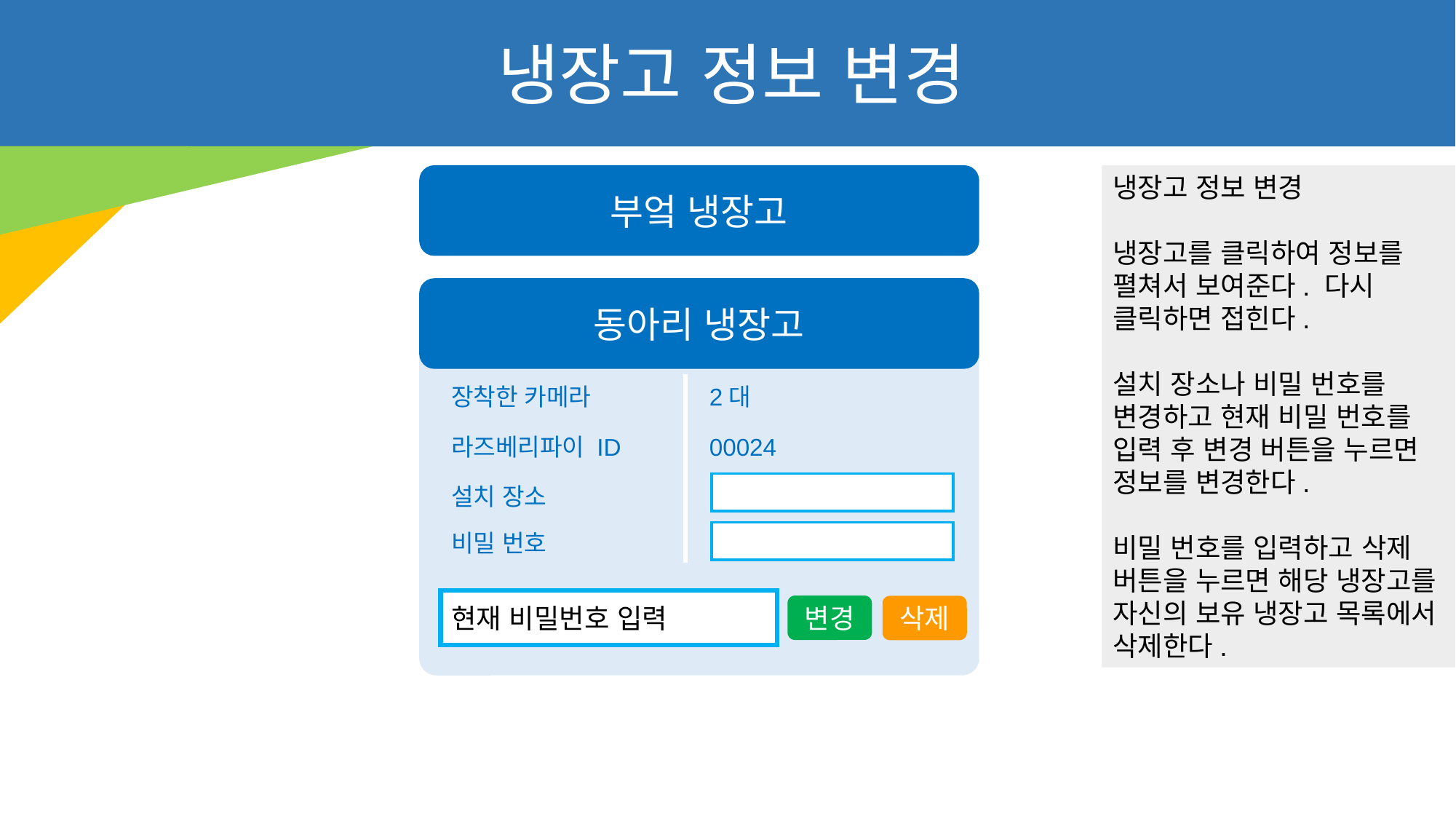

냉장고 정보 변경
부엌 냉장고
냉장고 정보 변경

냉장고를 클릭하여 정보를 펼쳐서 보여준다. 다시 클릭하면 접힌다.

설치 장소나 비밀 번호를 변경하고 현재 비밀 번호를 입력 후 변경 버튼을 누르면 정보를 변경한다.

비밀 번호를 입력하고 삭제 버튼을 누르면 해당 냉장고를 자신의 보유 냉장고 목록에서 삭제한다.

동아리 냉장고
장착한 카메라
2대
라즈베리파이 ID
00024

설치 장소

비밀 번호
현재 비밀번호 입력
변경
삭제